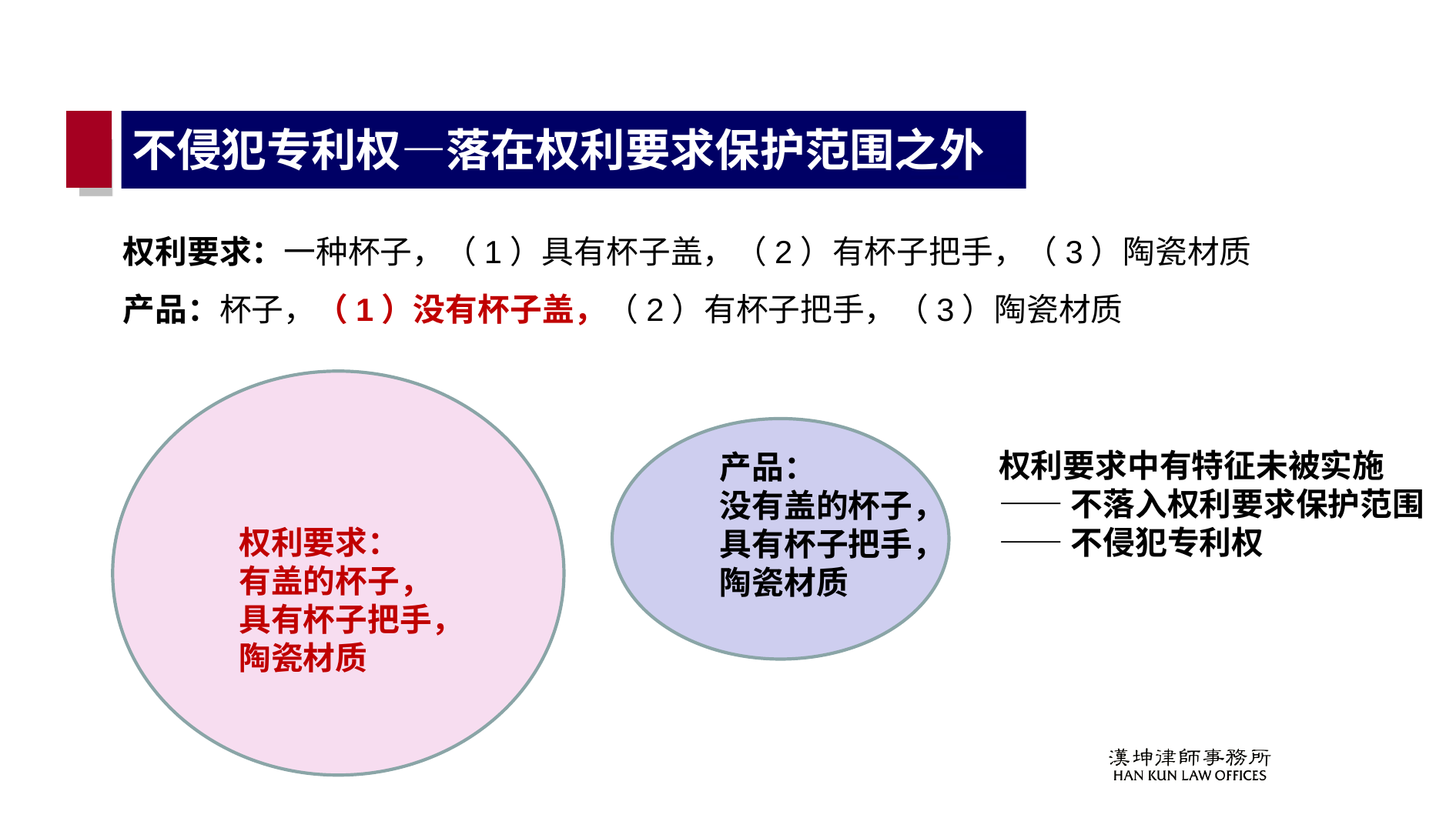

# 不侵犯专利权—落在权利要求保护范围之外
权利要求：一种杯子，（1）具有杯子盖，（2）有杯子把手，（3）陶瓷材质
产品：杯子，（1）没有杯子盖，（2）有杯子把手，（3）陶瓷材质

权利要求中有特征未被实施
——不落入权利要求保护范围
——不侵犯专利权
产品：
没有盖的杯子，
具有杯子把手，
陶瓷材质
权利要求：
有盖的杯子，
具有杯子把手，陶瓷材质